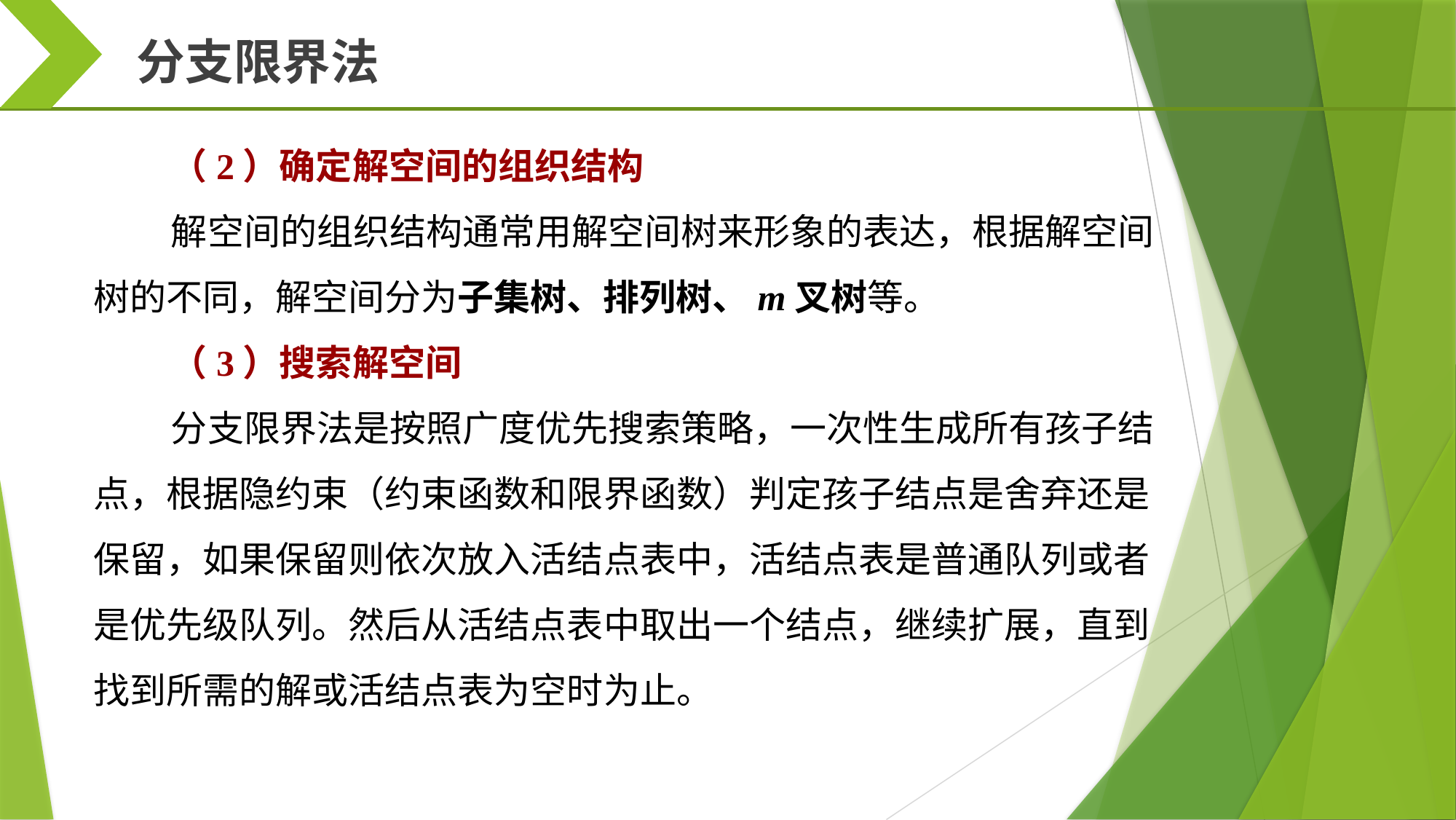

分支限界法
（2）确定解空间的组织结构
解空间的组织结构通常用解空间树来形象的表达，根据解空间树的不同，解空间分为子集树、排列树、m叉树等。
（3）搜索解空间
分支限界法是按照广度优先搜索策略，一次性生成所有孩子结点，根据隐约束（约束函数和限界函数）判定孩子结点是舍弃还是保留，如果保留则依次放入活结点表中，活结点表是普通队列或者是优先级队列。然后从活结点表中取出一个结点，继续扩展，直到找到所需的解或活结点表为空时为止。